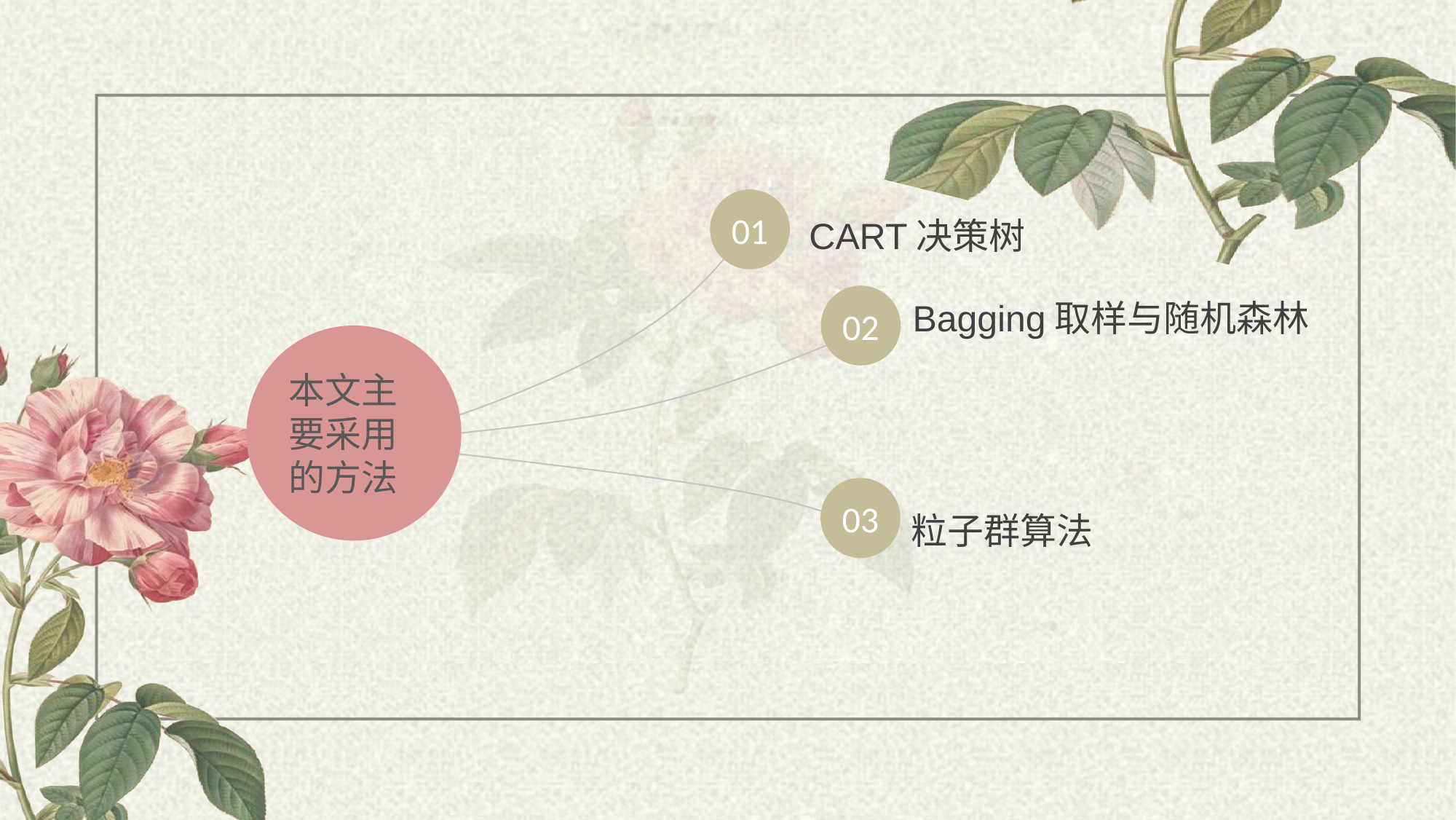

CART决策树
01

02
Bagging取样与随机森林

本文主要采用的方法

03
粒子群算法